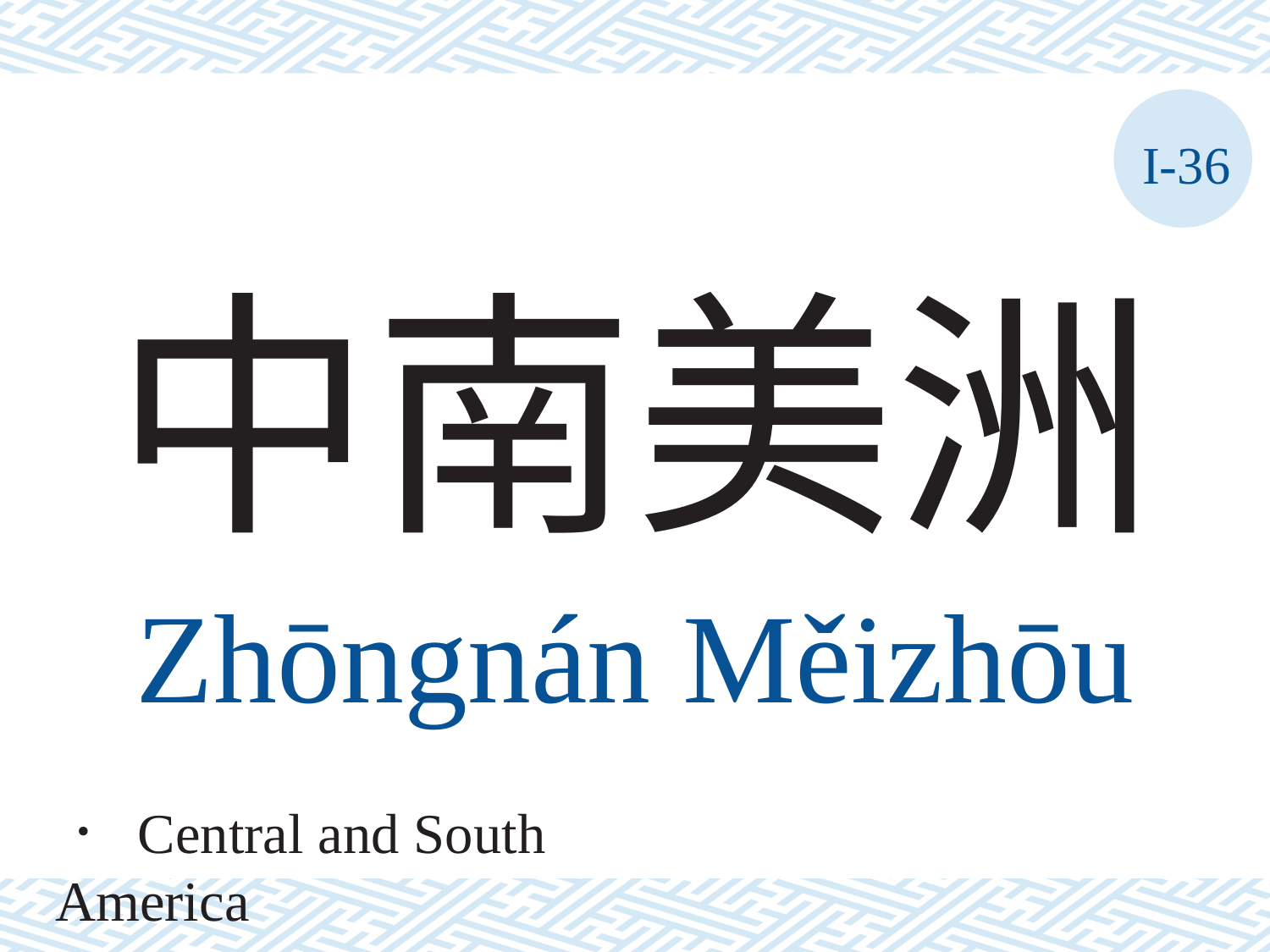

I-36
# 中南美洲
Zhōngnán	Měizhōu
． Central and South America